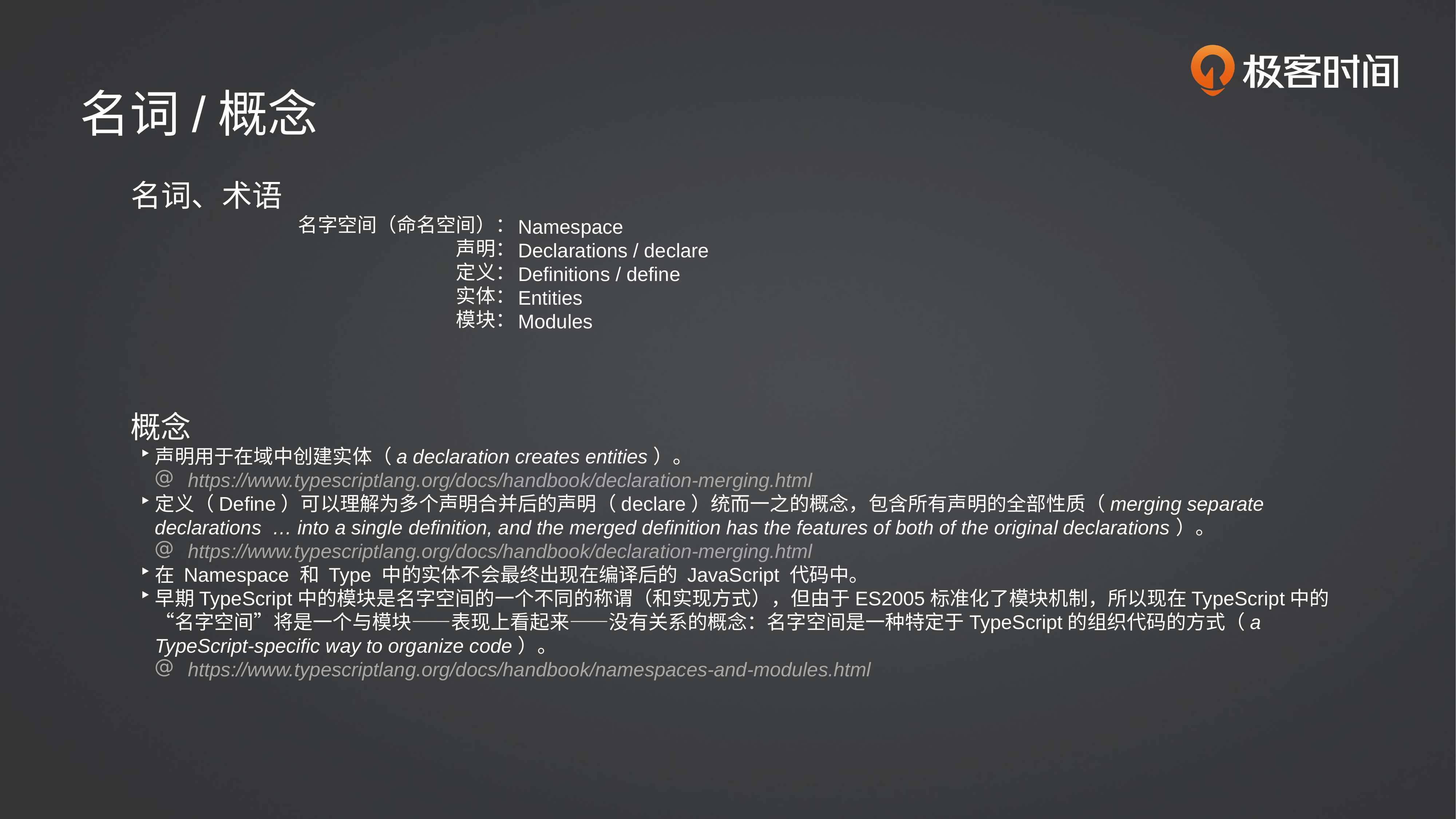

名词/概念
名词、术语
名字空间（命名空间）：
声明：
定义：
实体：
模块：

Namespace
Declarations / declare
Definitions / define
Entities
Modules
概念
声明用于在域中创建实体（a declaration creates entities）。
https://www.typescriptlang.org/docs/handbook/declaration-merging.html
定义（Define）可以理解为多个声明合并后的声明（declare）统而一之的概念，包含所有声明的全部性质（merging separate declarations  … into a single definition, and the merged definition has the features of both of the original declarations）。
https://www.typescriptlang.org/docs/handbook/declaration-merging.html
在 Namespace 和 Type 中的实体不会最终出现在编译后的 JavaScript 代码中。
早期TypeScript中的模块是名字空间的一个不同的称谓（和实现方式），但由于ES2005标准化了模块机制，所以现在TypeScript中的“名字空间”将是一个与模块——表现上看起来——没有关系的概念：名字空间是一种特定于TypeScript的组织代码的方式（a TypeScript-specific way to organize code）。
https://www.typescriptlang.org/docs/handbook/namespaces-and-modules.html